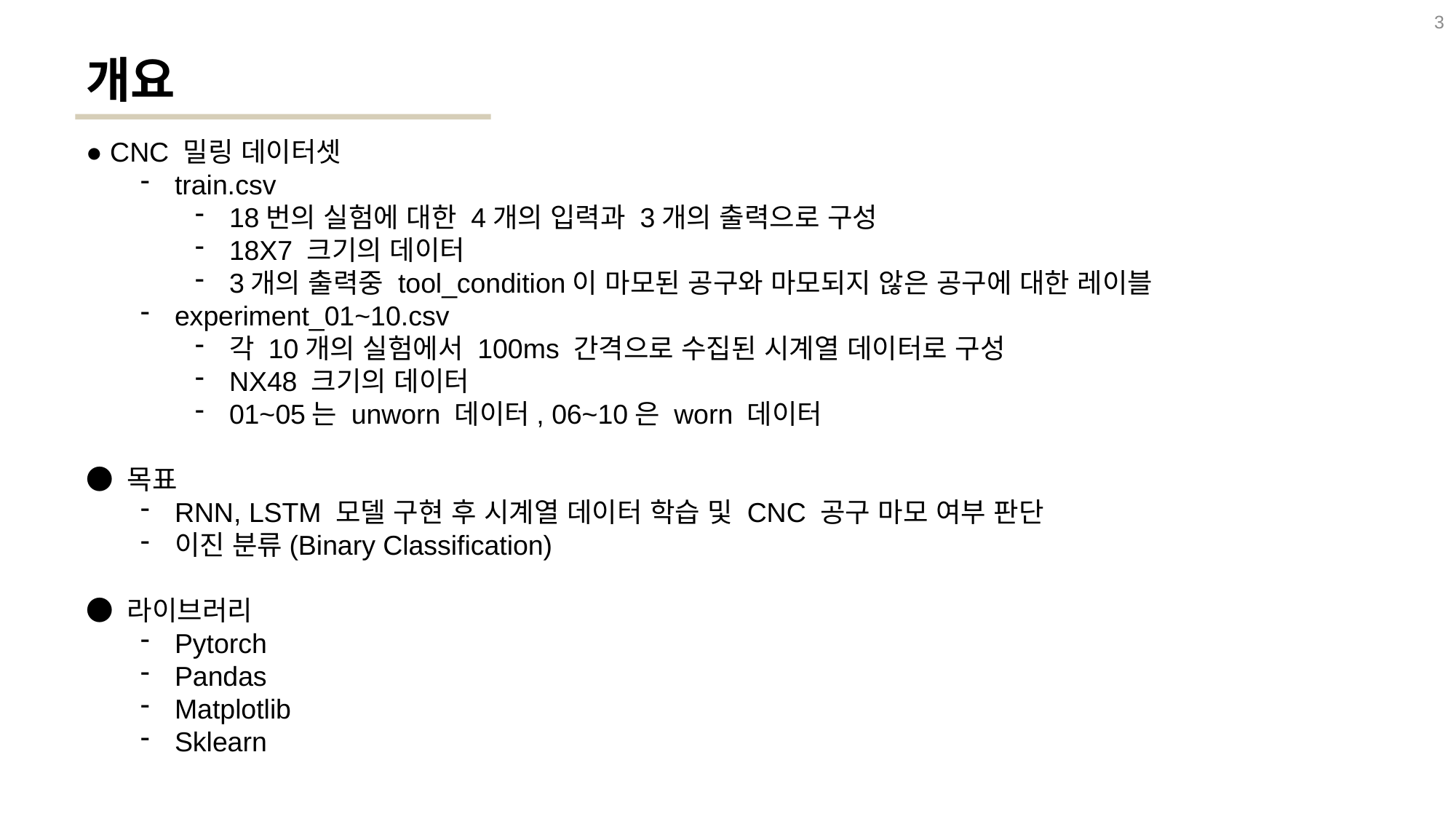

3
개요

● CNC 밀링 데이터셋
train.csv
18번의 실험에 대한 4개의 입력과 3개의 출력으로 구성
18X7 크기의 데이터
3개의 출력중 tool_condition이 마모된 공구와 마모되지 않은 공구에 대한 레이블
experiment_01~10.csv
각 10개의 실험에서 100ms 간격으로 수집된 시계열 데이터로 구성
NX48 크기의 데이터
01~05는 unworn 데이터, 06~10은 worn 데이터

● 목표
RNN, LSTM 모델 구현 후 시계열 데이터 학습 및 CNC 공구 마모 여부 판단
이진 분류(Binary Classification)

● 라이브러리
Pytorch
Pandas
Matplotlib
Sklearn